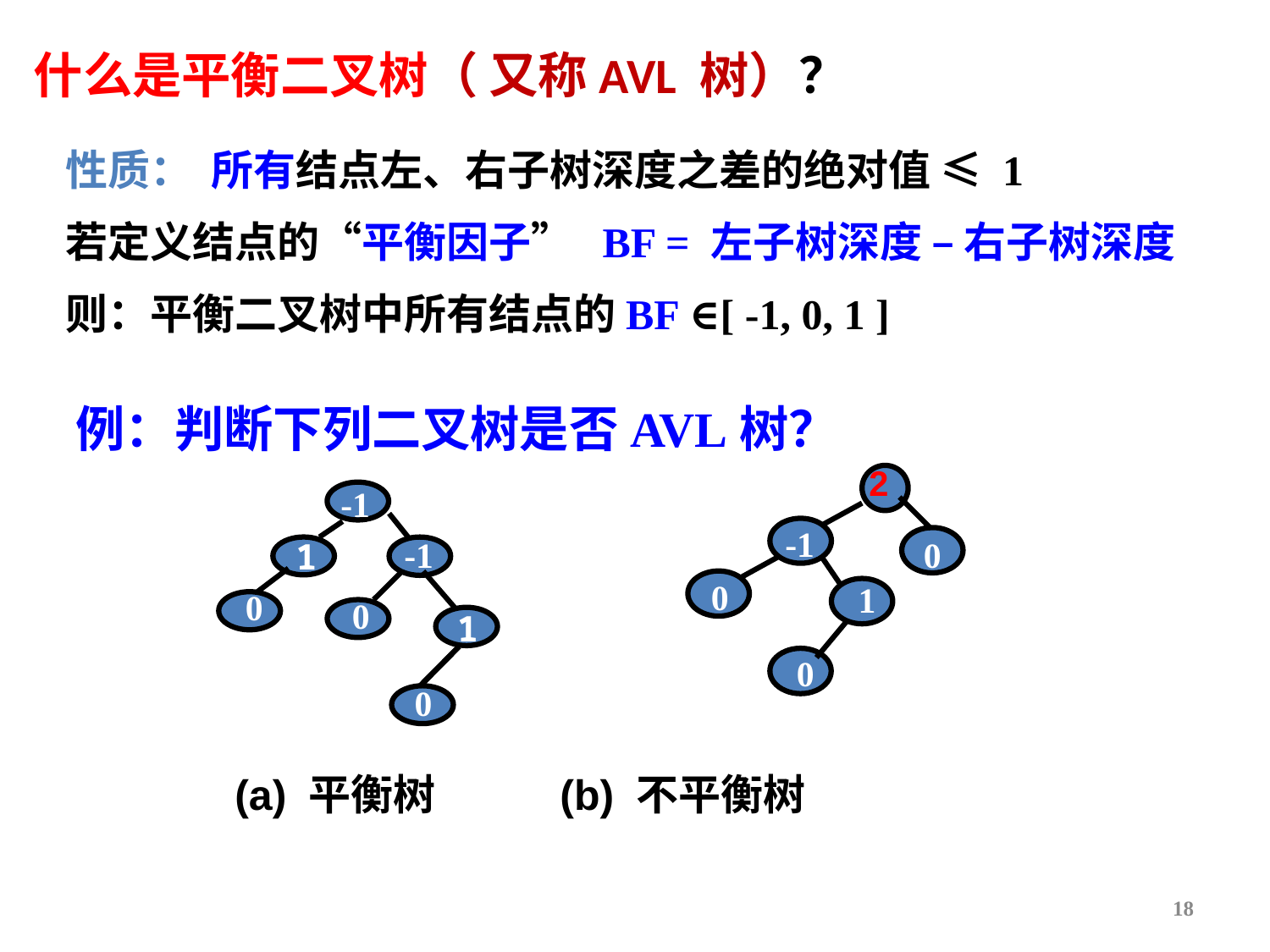

# 什么是平衡二叉树（ 又称AVL 树）？
性质：  所有结点左、右子树深度之差的绝对值 ≤ 1
若定义结点的“平衡因子”  BF = 左子树深度 – 右子树深度
则：平衡二叉树中所有结点的BF ∈[ -1, 0, 1 ]
例：判断下列二叉树是否AVL树？
2

-1

-1
-1
0
0
0
1
1
0
0
0
1
(a) 平衡树            (b) 不平衡树
18